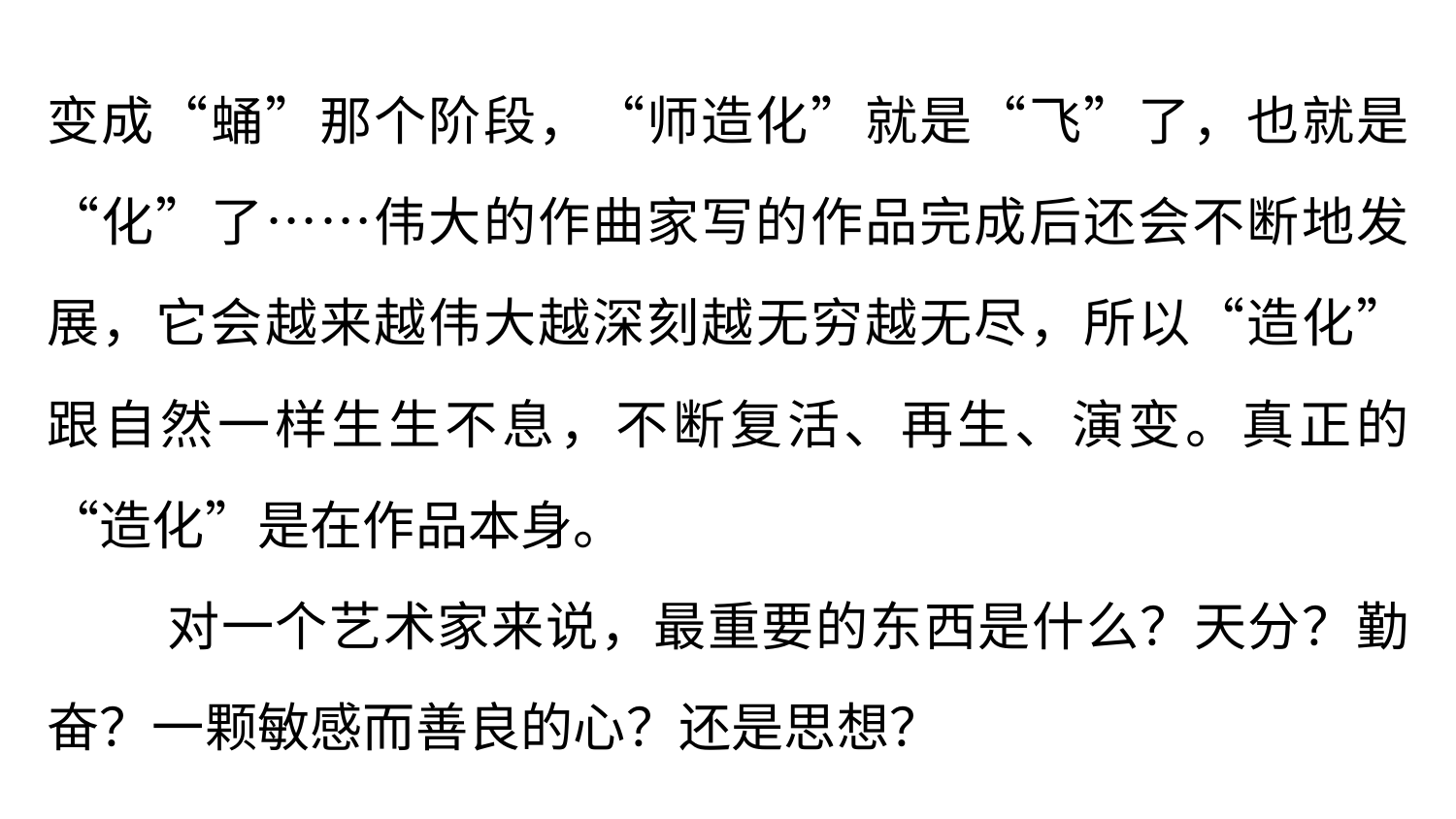

变成“蛹”那个阶段，“师造化”就是“飞”了，也就是“化”了……伟大的作曲家写的作品完成后还会不断地发展，它会越来越伟大越深刻越无穷越无尽，所以“造化”跟自然一样生生不息，不断复活、再生、演变。真正的“造化”是在作品本身。
        对一个艺术家来说，最重要的东西是什么？天分？勤奋？一颗敏感而善良的心？还是思想？